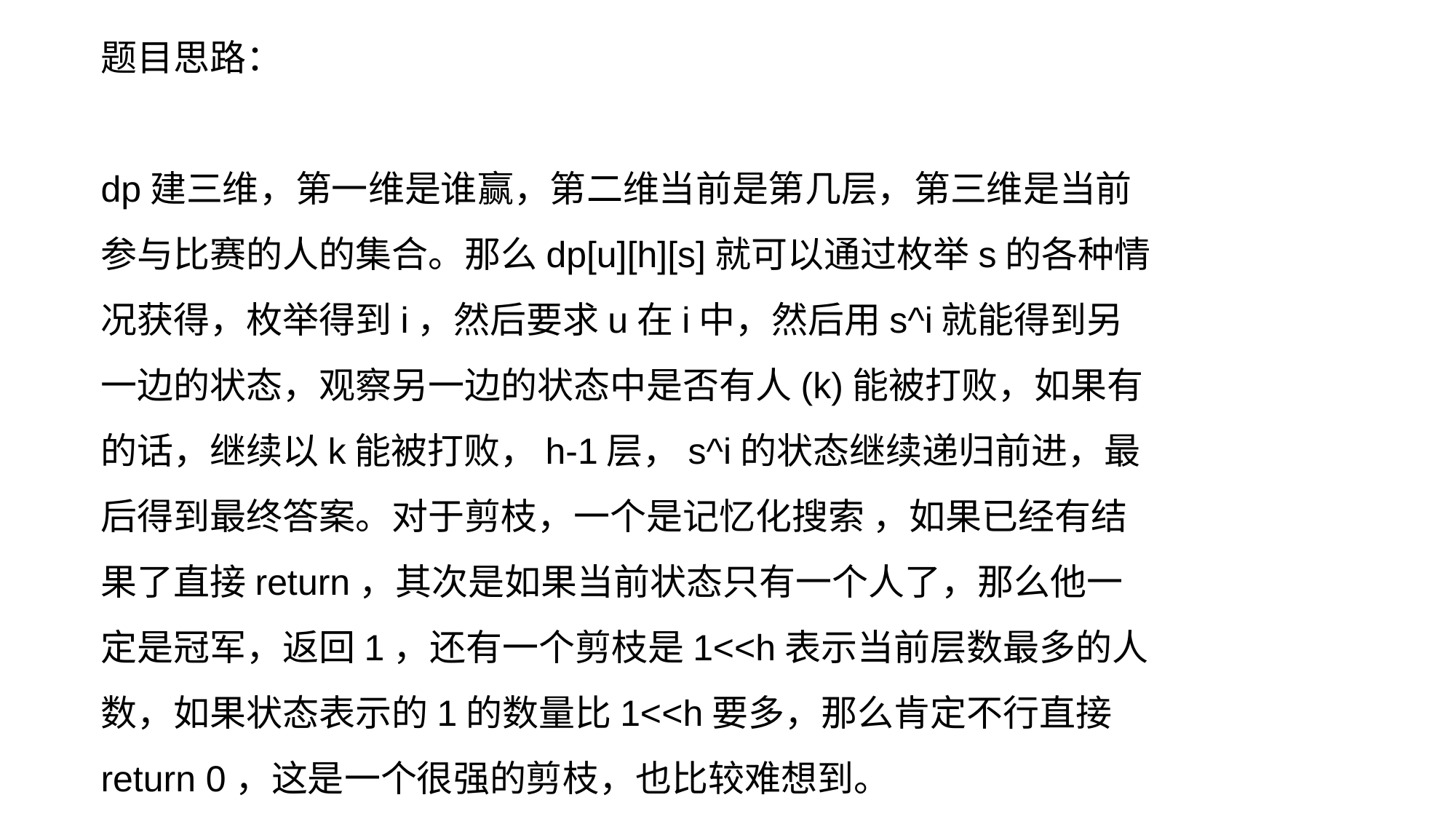

题目思路：

dp建三维，第一维是谁赢，第二维当前是第几层，第三维是当前参与比赛的人的集合。那么dp[u][h][s]就可以通过枚举s的各种情况获得，枚举得到i，然后要求u在i中，然后用s^i就能得到另一边的状态，观察另一边的状态中是否有人(k)能被打败，如果有的话，继续以k能被打败，h-1层，s^i的状态继续递归前进，最后得到最终答案。对于剪枝，一个是记忆化搜索 ，如果已经有结果了直接return，其次是如果当前状态只有一个人了，那么他一定是冠军，返回1，还有一个剪枝是1<<h表示当前层数最多的人数，如果状态表示的1的数量比1<<h要多，那么肯定不行直接return 0，这是一个很强的剪枝，也比较难想到。